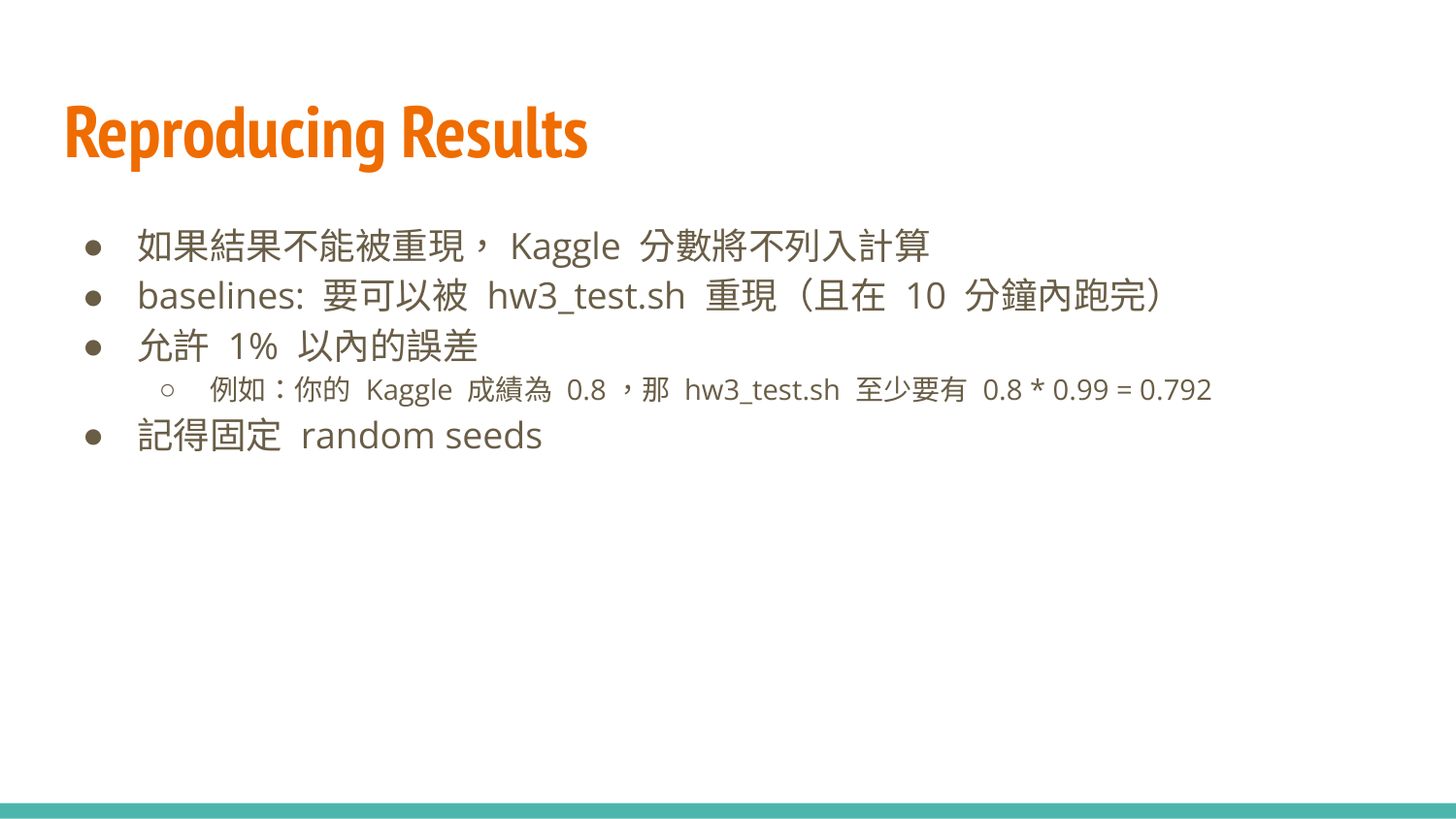

# Reproducing Results
如果結果不能被重現，Kaggle 分數將不列入計算
baselines: 要可以被 hw3_test.sh 重現（且在 10 分鐘內跑完）
允許 1% 以內的誤差
例如：你的 Kaggle 成績為 0.8，那 hw3_test.sh 至少要有 0.8 * 0.99 = 0.792
記得固定 random seeds